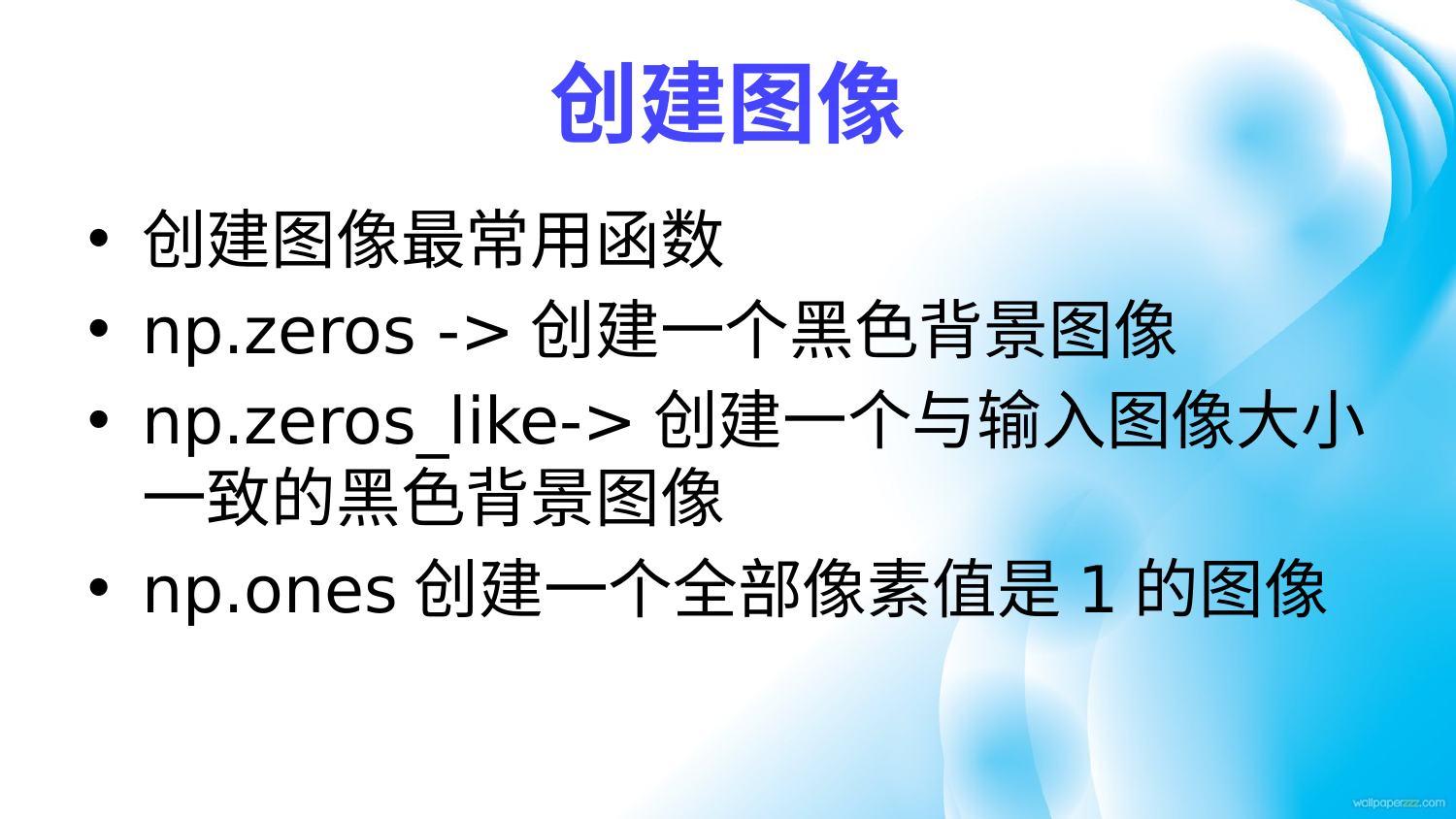

# 创建图像
创建图像最常用函数
np.zeros ->创建一个黑色背景图像
np.zeros_like->创建一个与输入图像大小一致的黑色背景图像
np.ones创建一个全部像素值是1的图像